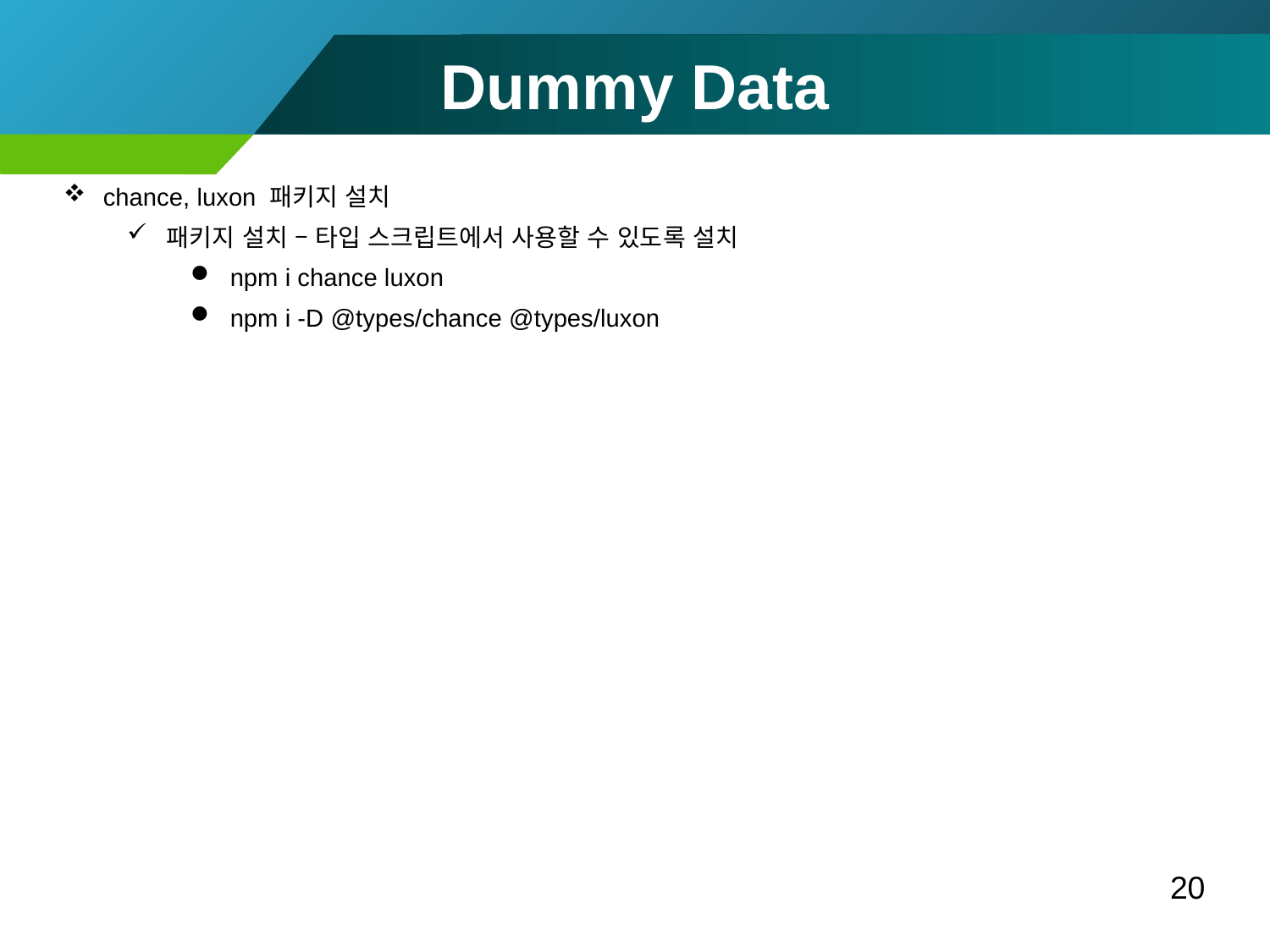

Dummy Data
chance, luxon 패키지 설치
패키지 설치 – 타입 스크립트에서 사용할 수 있도록 설치
npm i chance luxon
npm i -D @types/chance @types/luxon
20